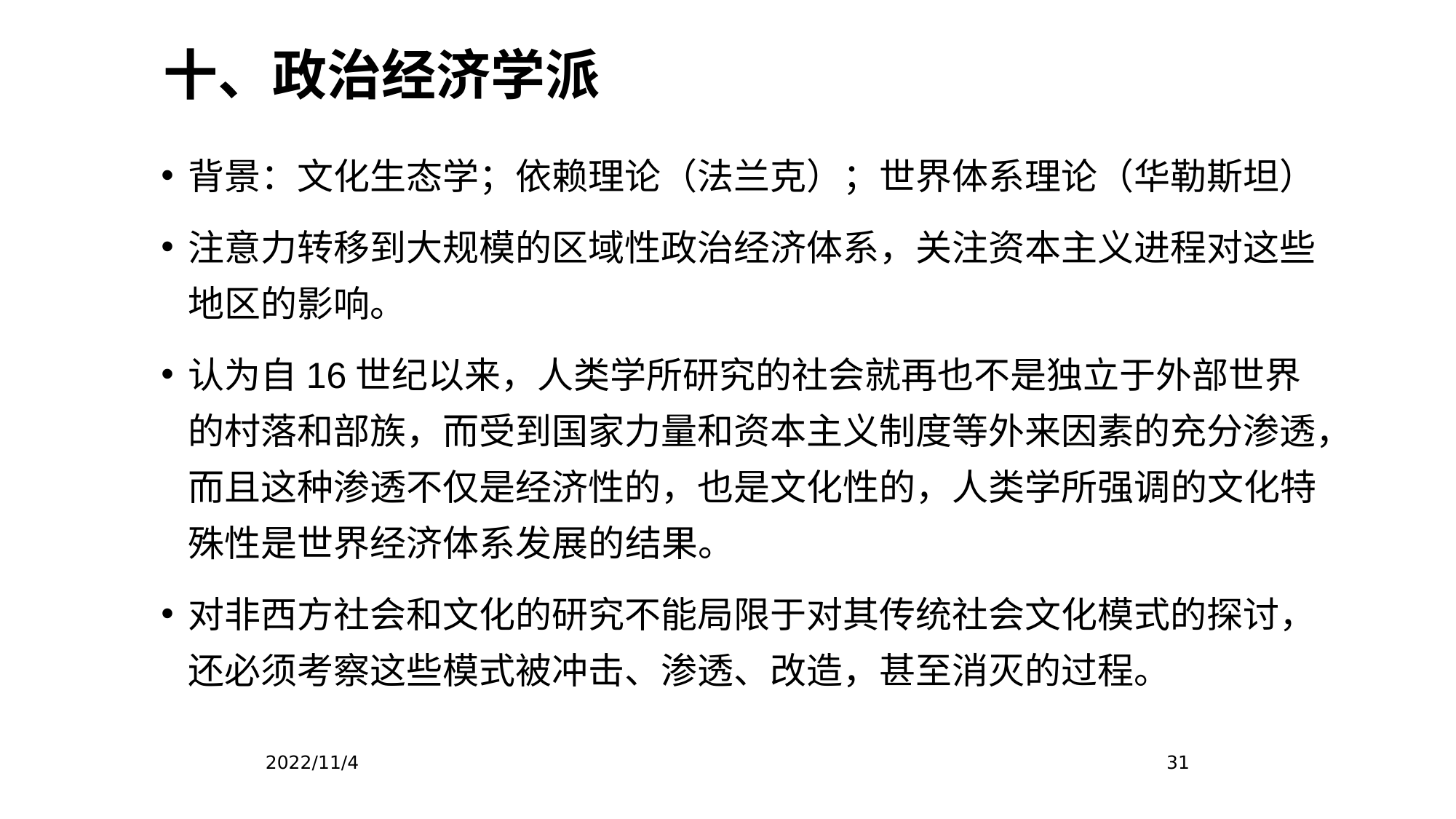

十、政治经济学派
背景：文化生态学；依赖理论（法兰克）；世界体系理论（华勒斯坦）
注意力转移到大规模的区域性政治经济体系，关注资本主义进程对这些地区的影响。
认为自16世纪以来，人类学所研究的社会就再也不是独立于外部世界的村落和部族，而受到国家力量和资本主义制度等外来因素的充分渗透，而且这种渗透不仅是经济性的，也是文化性的，人类学所强调的文化特殊性是世界经济体系发展的结果。
对非西方社会和文化的研究不能局限于对其传统社会文化模式的探讨，还必须考察这些模式被冲击、渗透、改造，甚至消灭的过程。

2022/11/4
31